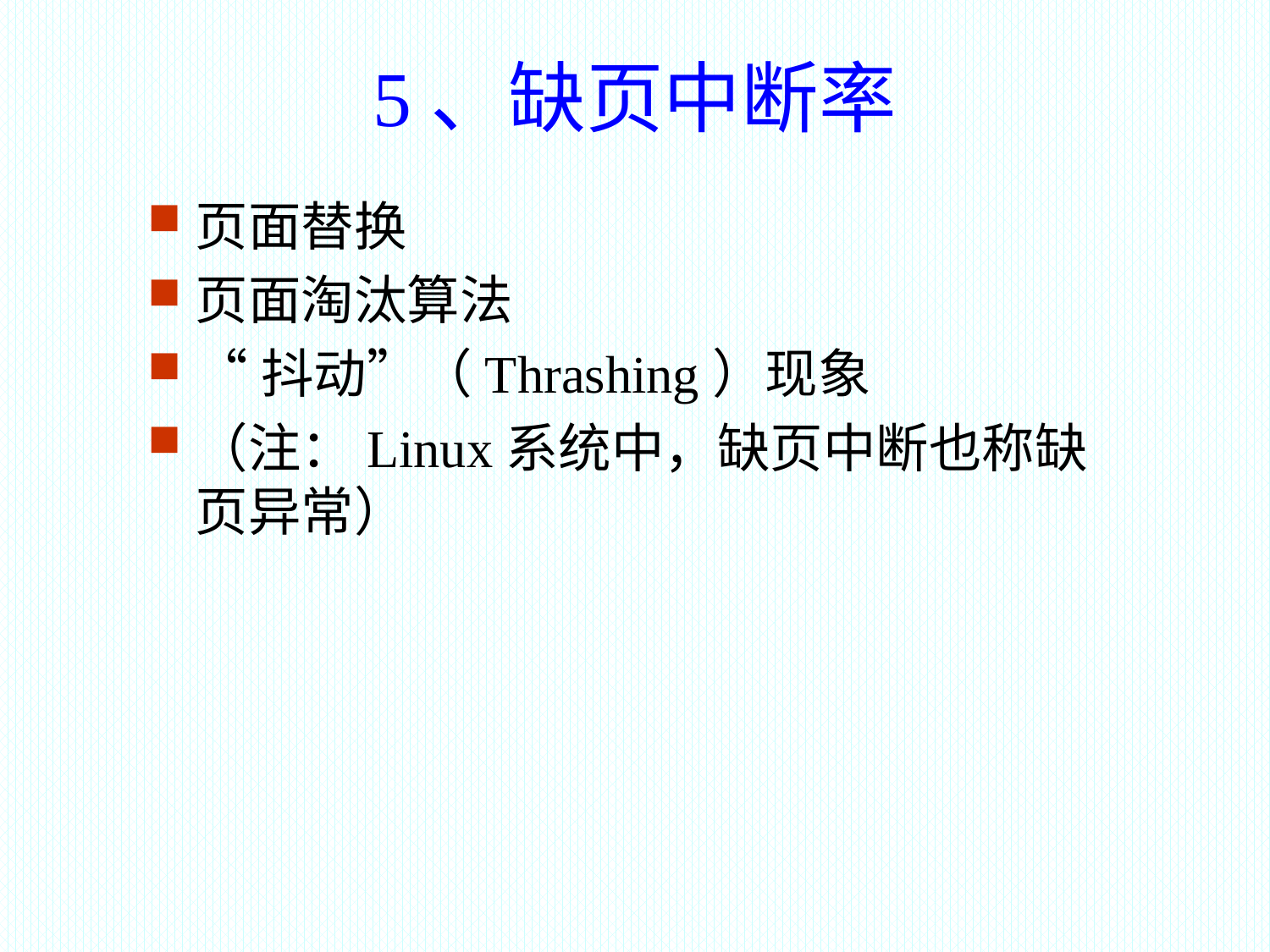

5、缺页中断率
页面替换
页面淘汰算法
“抖动”（Thrashing）现象
（注：Linux系统中，缺页中断也称缺页异常）